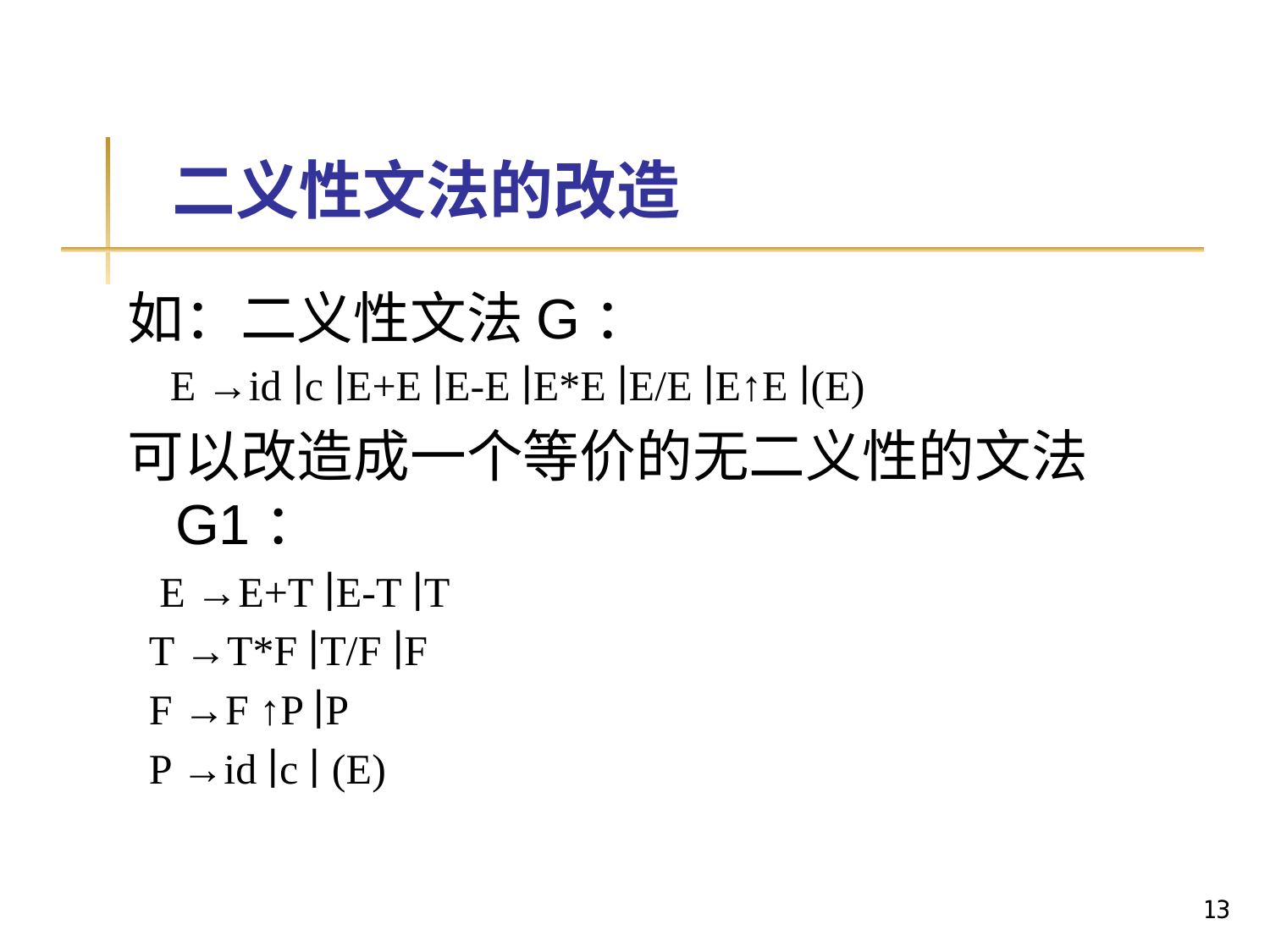

# 二义性文法的改造
如：二义性文法G：
    E →id ∣c ∣E+E ∣E-E ∣E*E ∣E/E ∣E↑E ∣(E)
可以改造成一个等价的无二义性的文法G1：
   E →E+T ∣E-T ∣T
  T →T*F ∣T/F ∣F
  F →F ↑P ∣P
  P →id ∣c ∣ (E)
13